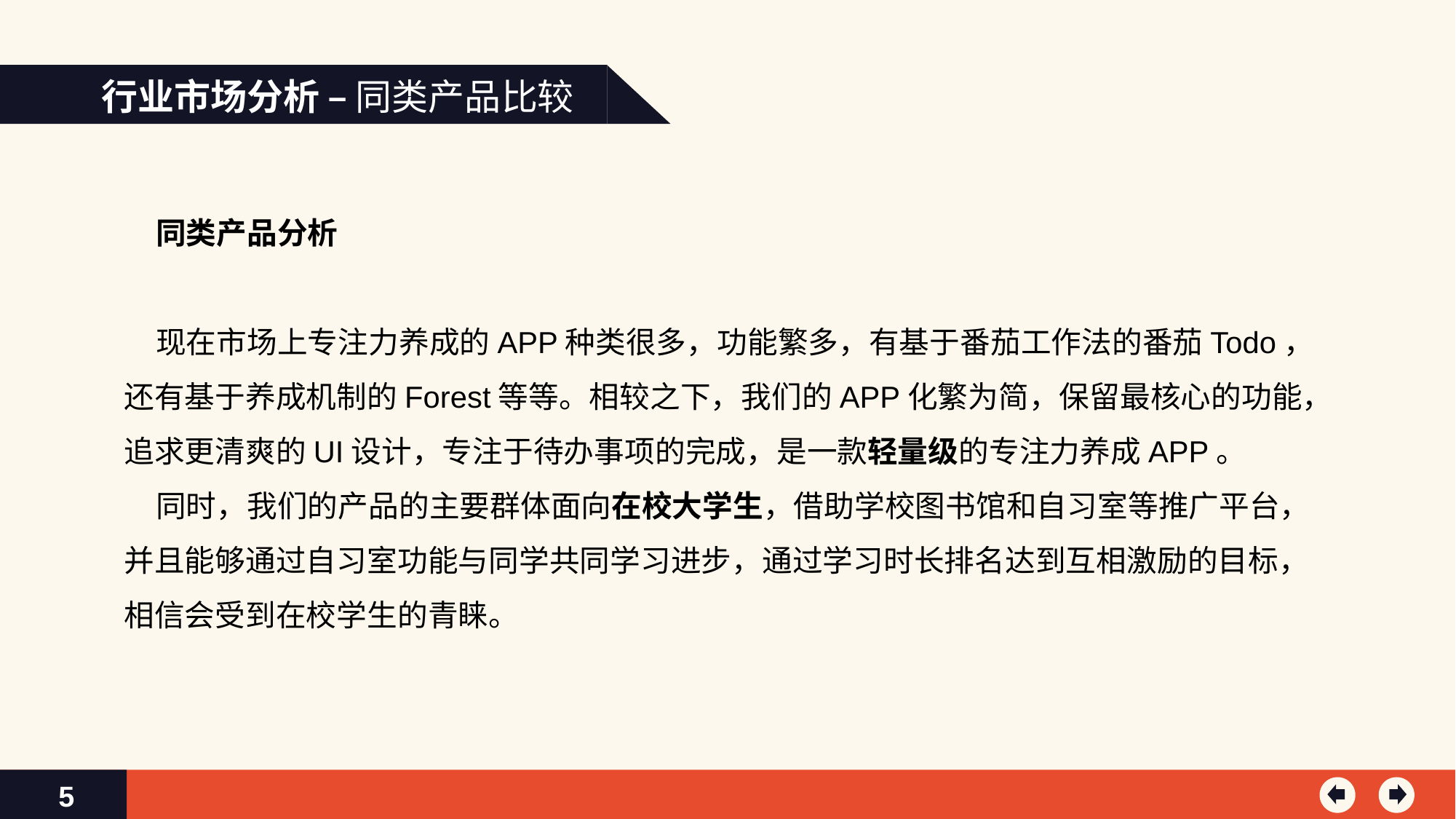

行业市场分析 – 同类产品比较
同类产品分析

现在市场上专注力养成的APP种类很多，功能繁多，有基于番茄工作法的番茄Todo，还有基于养成机制的Forest等等。相较之下，我们的APP化繁为简，保留最核心的功能，追求更清爽的UI设计，专注于待办事项的完成，是一款轻量级的专注力养成APP。
同时，我们的产品的主要群体面向在校大学生，借助学校图书馆和自习室等推广平台，并且能够通过自习室功能与同学共同学习进步，通过学习时长排名达到互相激励的目标，相信会受到在校学生的青睐。
5